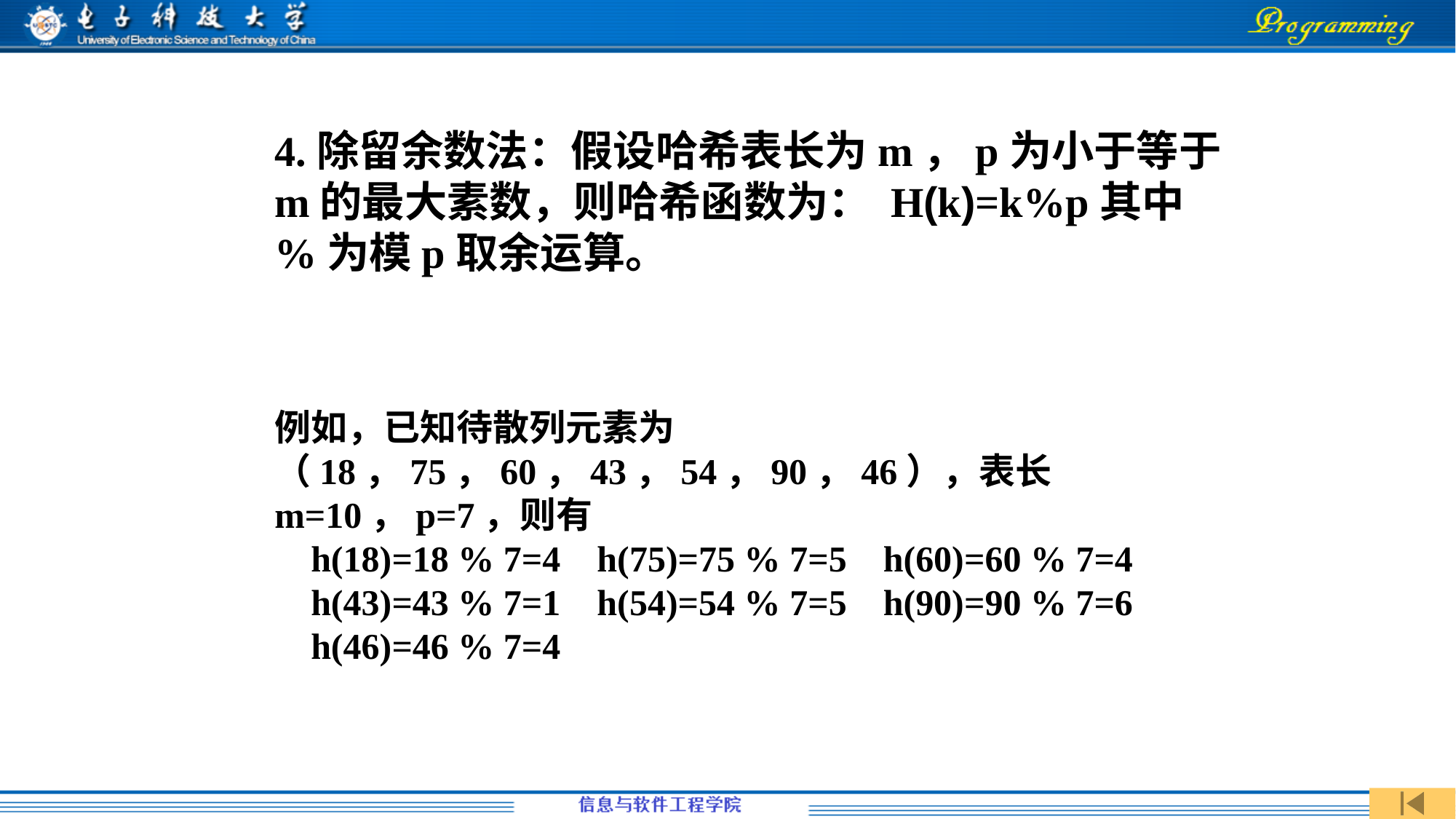

4.除留余数法：假设哈希表长为m，p为小于等于m的最大素数，则哈希函数为： H(k)=k%p其中%为模p取余运算。
例如，已知待散列元素为（18，75，60，43，54，90，46），表长m=10，p=7，则有
    h(18)=18 % 7=4    h(75)=75 % 7=5    h(60)=60 % 7=4
    h(43)=43 % 7=1    h(54)=54 % 7=5    h(90)=90 % 7=6
    h(46)=46 % 7=4